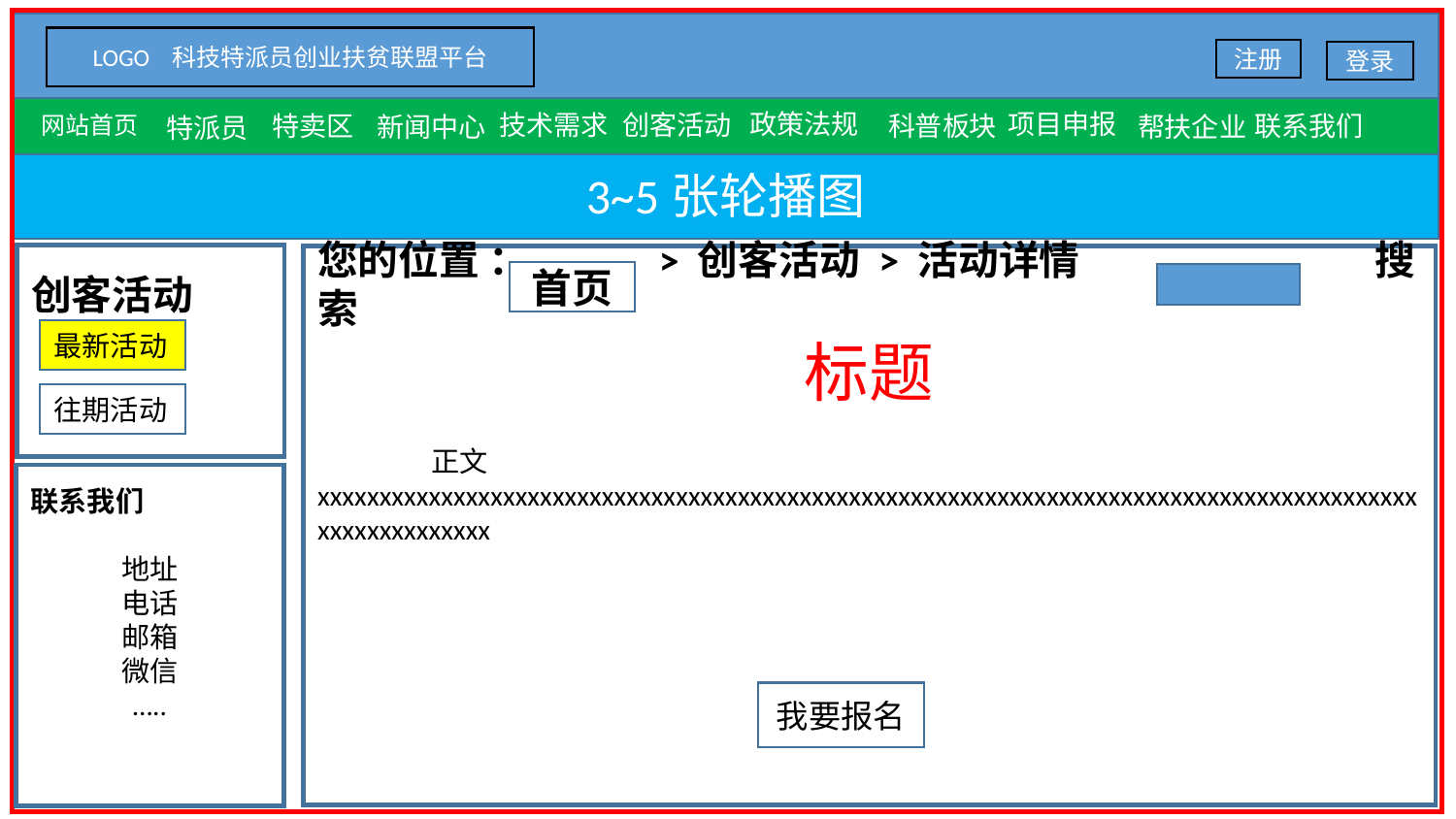

LOGO   科技特派员创业扶贫联盟平台
注册
登录

政策法规
项目申报
技术需求
创客活动
联系我们
网站首页
科普板块
特卖区
新闻中心
帮扶企业
特派员
3~5张轮播图
创客活动

您的位置 ：             > 创客活动 > 活动详情                                搜索
标题

                 正文      xxxxxxxxxxxxxxxxxxxxxxxxxxxxxxxxxxxxxxxxxxxxxxxxxxxxxxxxxxxxxxxxxxxxxxxxxxxxxxxxxxxxxxxxxxxxxxxxxxxxxxx

首页

最新活动
往期活动
联系我们

地址
电话
邮箱
微信
…..

我要报名